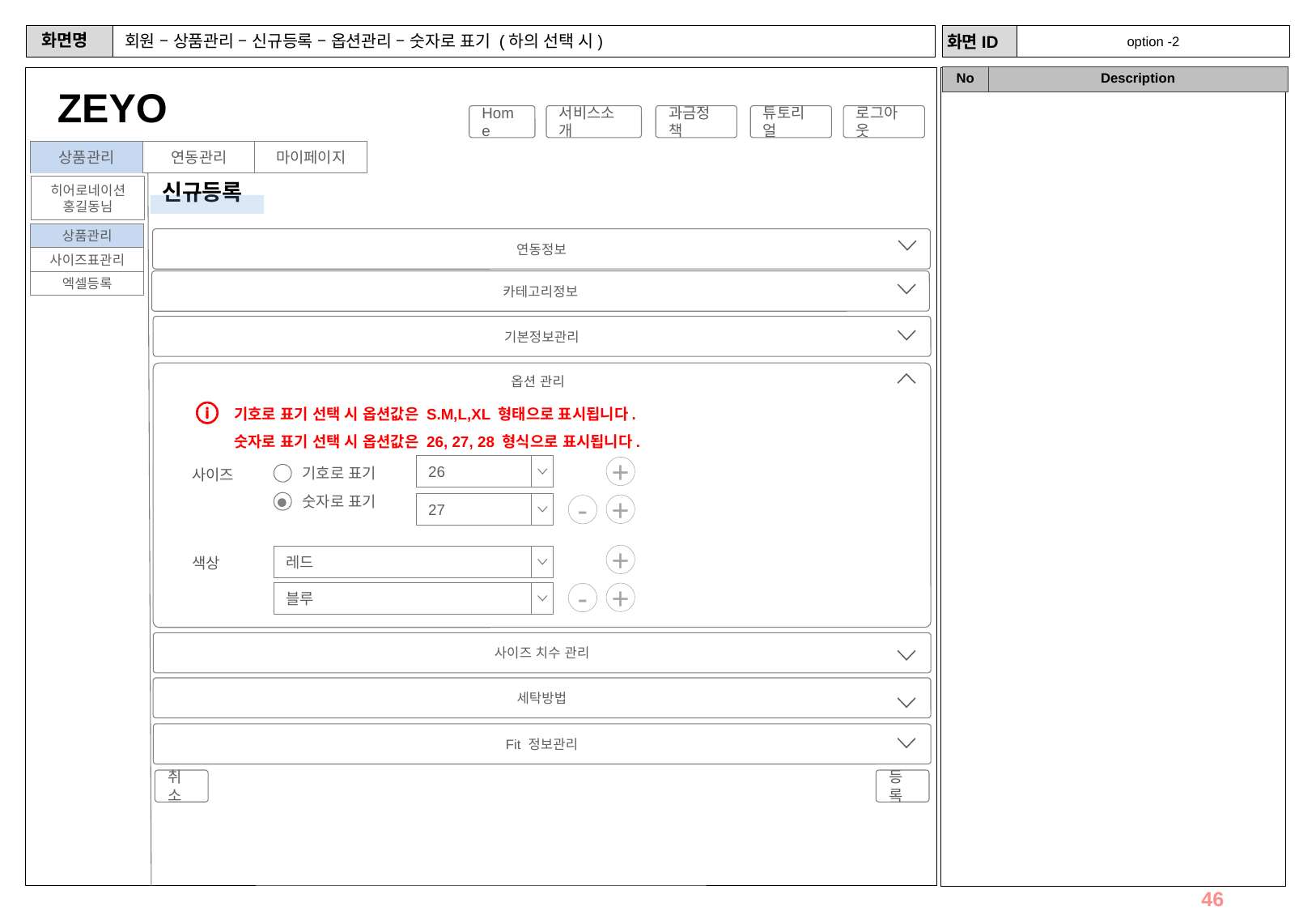

# 회원 – 상품관리 – 신규등록 – 옵션관리 – 숫자로 표기 (하의 선택 시)
option -2
ZEYO
Home
서비스소개
과금정책
튜토리얼
로그아웃
상품관리
연동관리
마이페이지
신규등록

히어로네이션
홍길동님
상품관리
연동정보

사이즈표관리
카테고리정보
엑셀등록

기본정보관리

옵션 관리

기호로 표기 선택 시 옵션값은 S.M,L,XL 형태으로 표시됩니다.

숫자로 표기 선택 시 옵션값은 26, 27, 28 형식으로 표시됩니다.
+

26

사이즈
기호로 표기

숫자로 표기

+

-

27

+

레드

색상
+

-

블루

사이즈 치수 관리

세탁방법

Fit 정보관리

취소
등록
46